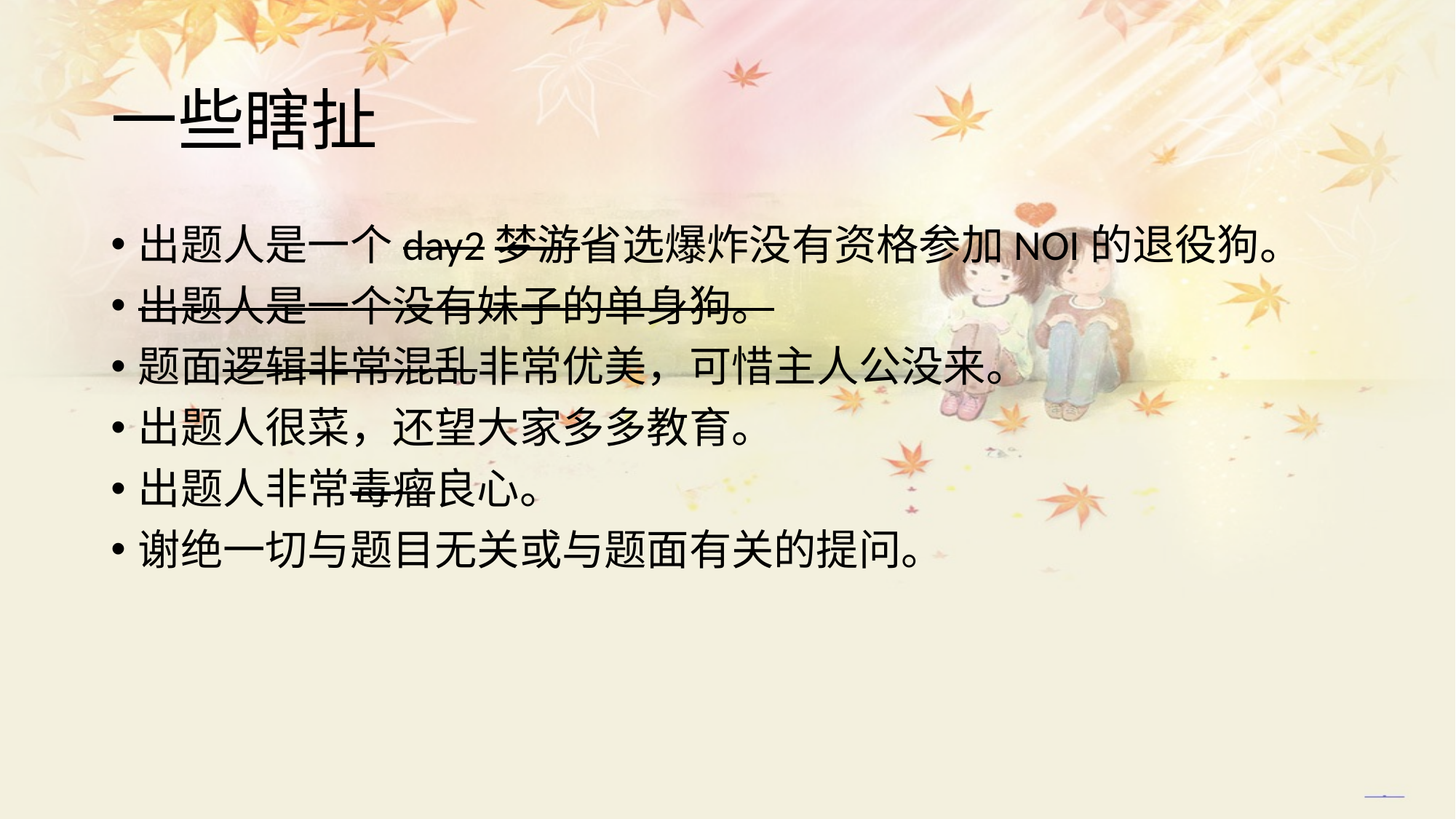

# 一些瞎扯
出题人是一个day2梦游省选爆炸没有资格参加NOI的退役狗。
出题人是一个没有妹子的单身狗。
题面逻辑非常混乱非常优美，可惜主人公没来。
出题人很菜，还望大家多多教育。
出题人非常毒瘤良心。
谢绝一切与题目无关或与题面有关的提问。